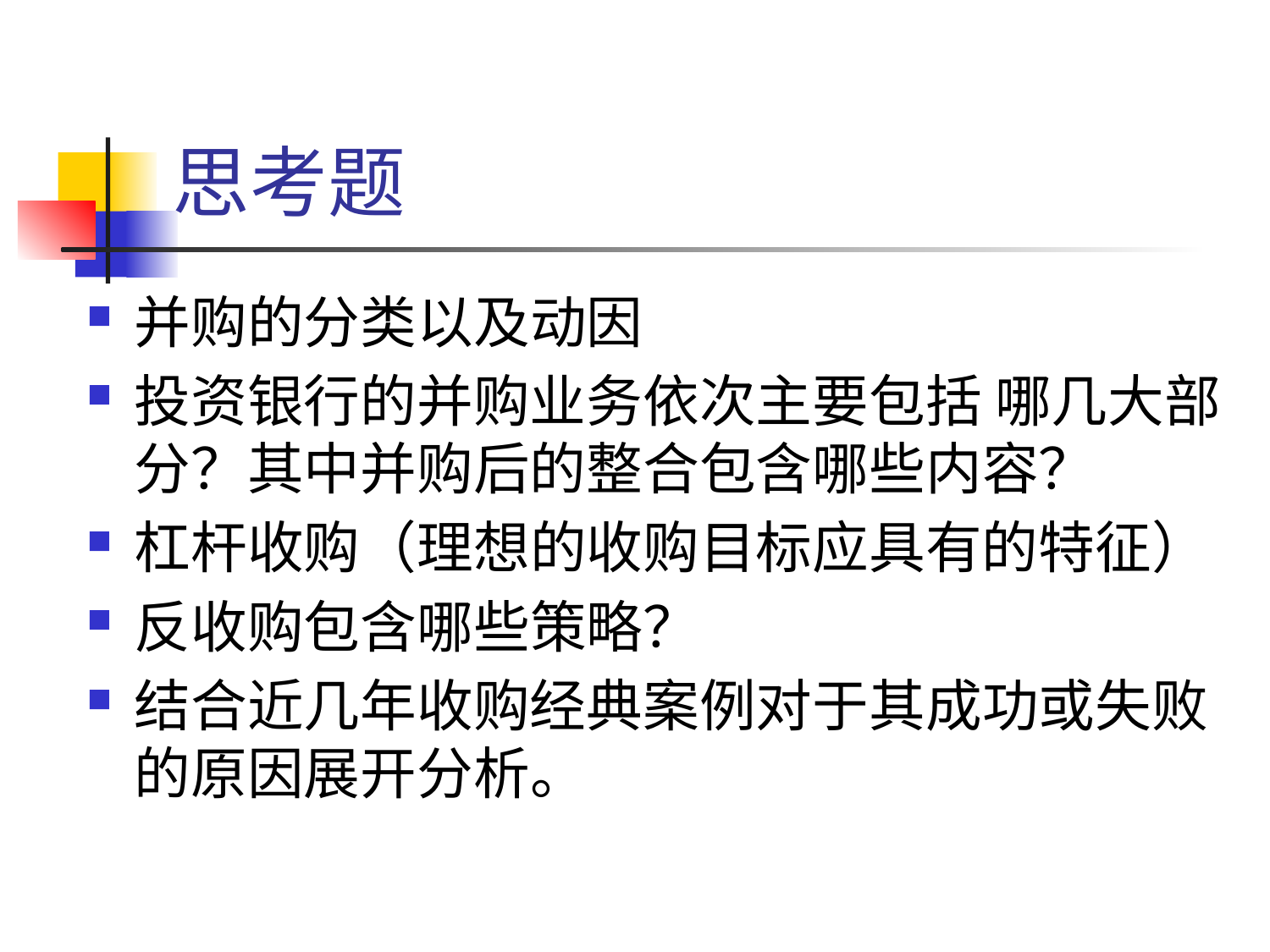

# 思考题
并购的分类以及动因
投资银行的并购业务依次主要包括 哪几大部分？其中并购后的整合包含哪些内容？
杠杆收购（理想的收购目标应具有的特征）
反收购包含哪些策略？
结合近几年收购经典案例对于其成功或失败的原因展开分析。